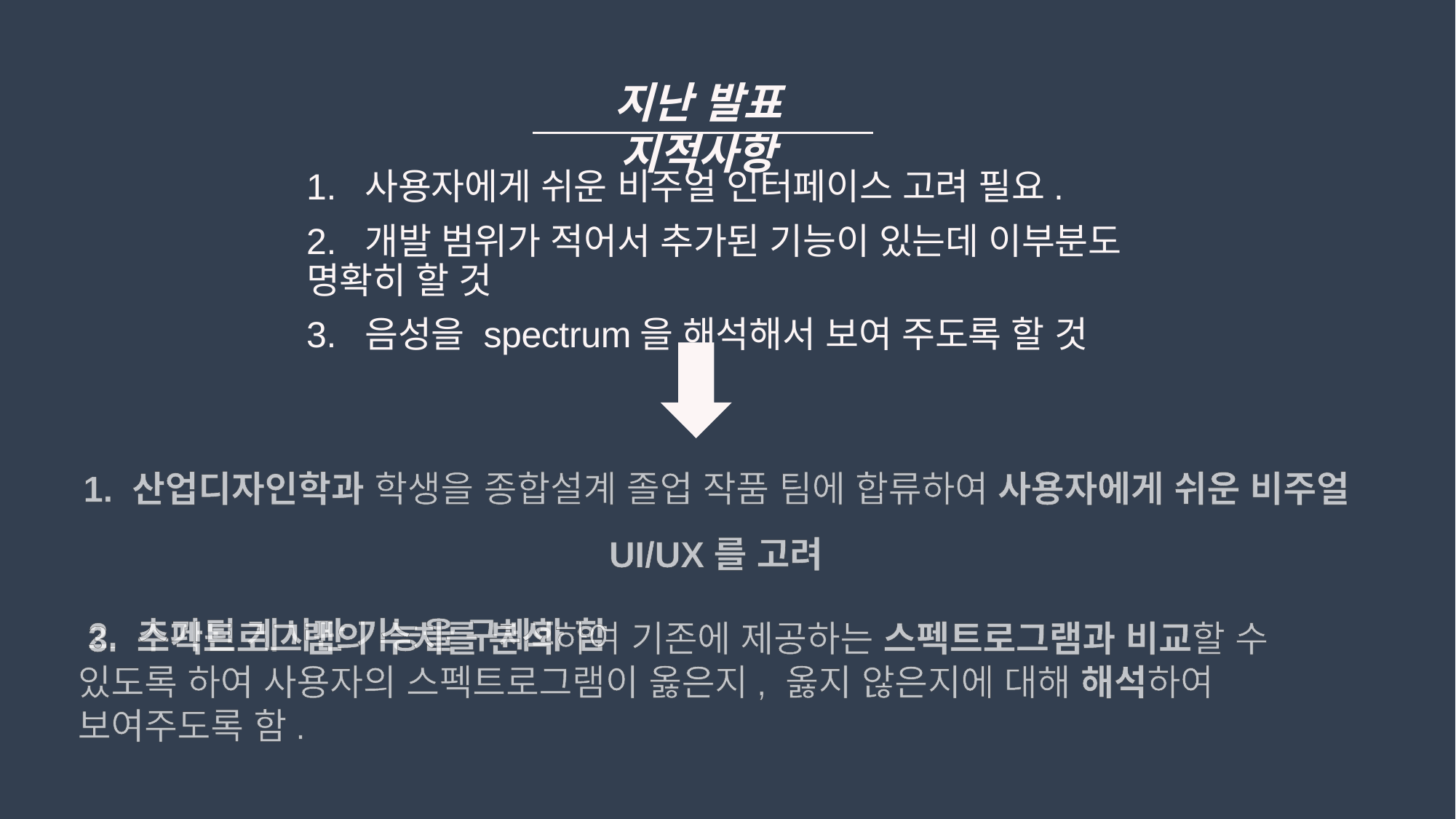

지난 발표 지적사항
1.  사용자에게 쉬운 비주얼 인터페이스 고려 필요.
2.  개발 범위가 적어서 추가된 기능이 있는데 이부분도 명확히 할 것
3.  음성을 spectrum을 해석해서 보여 주도록 할 것

1. 산업디자인학과 학생을 종합설계 졸업 작품 팀에 합류하여 사용자에게 쉬운 비주얼 UI/UX를 고려
 2. 추가된 게시판 기능을 구체화 함

 3. 스펙트로그램의 수치를 분석하여 기존에 제공하는 스펙트로그램과 비교할 수 있도록 하여 사용자의 스펙트로그램이 옳은지, 옳지 않은지에 대해 해석하여 보여주도록 함.